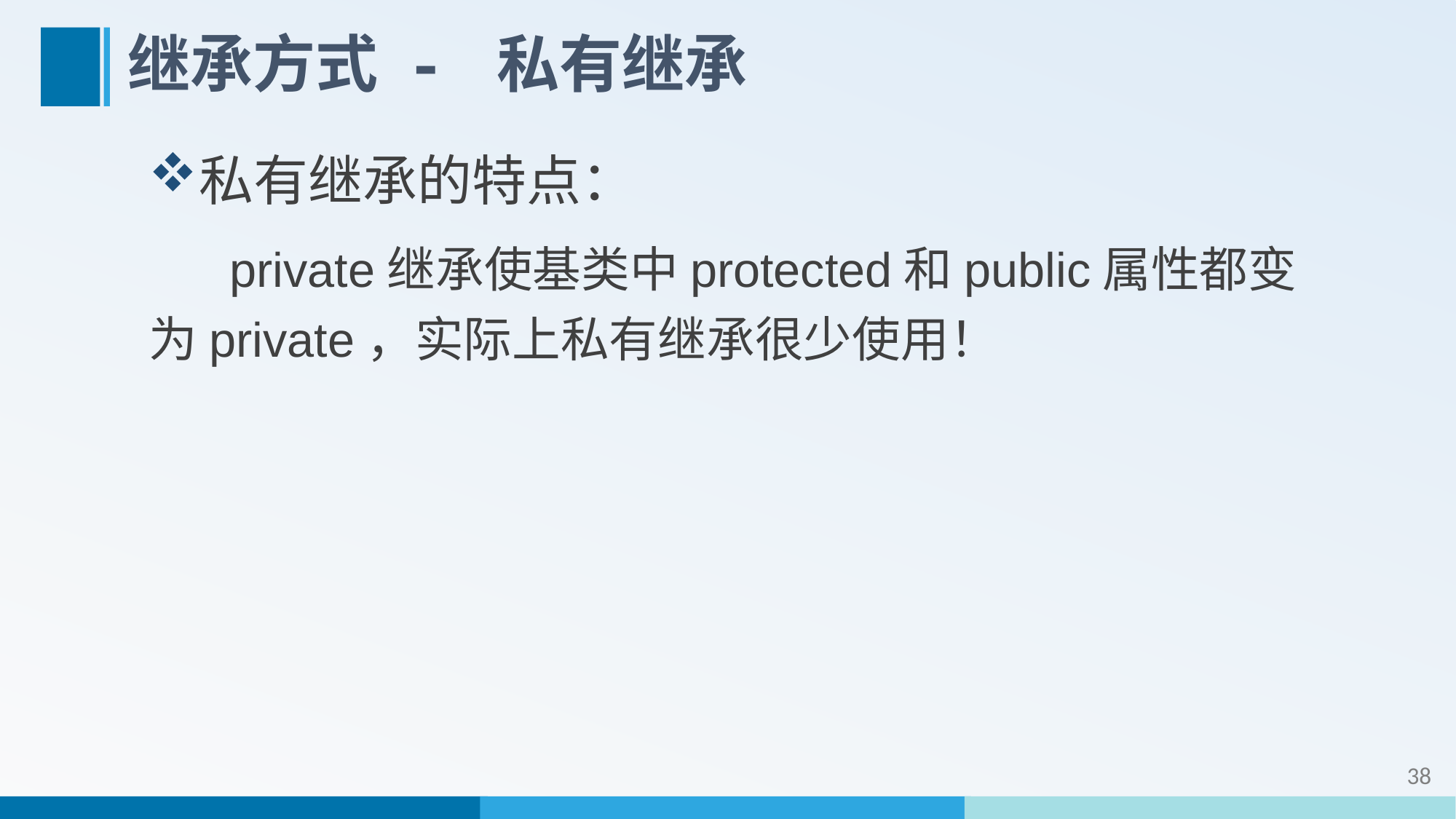

# 继承方式 - 私有继承
私有继承的特点：
      private继承使基类中protected和public属性都变为private，实际上私有继承很少使用！